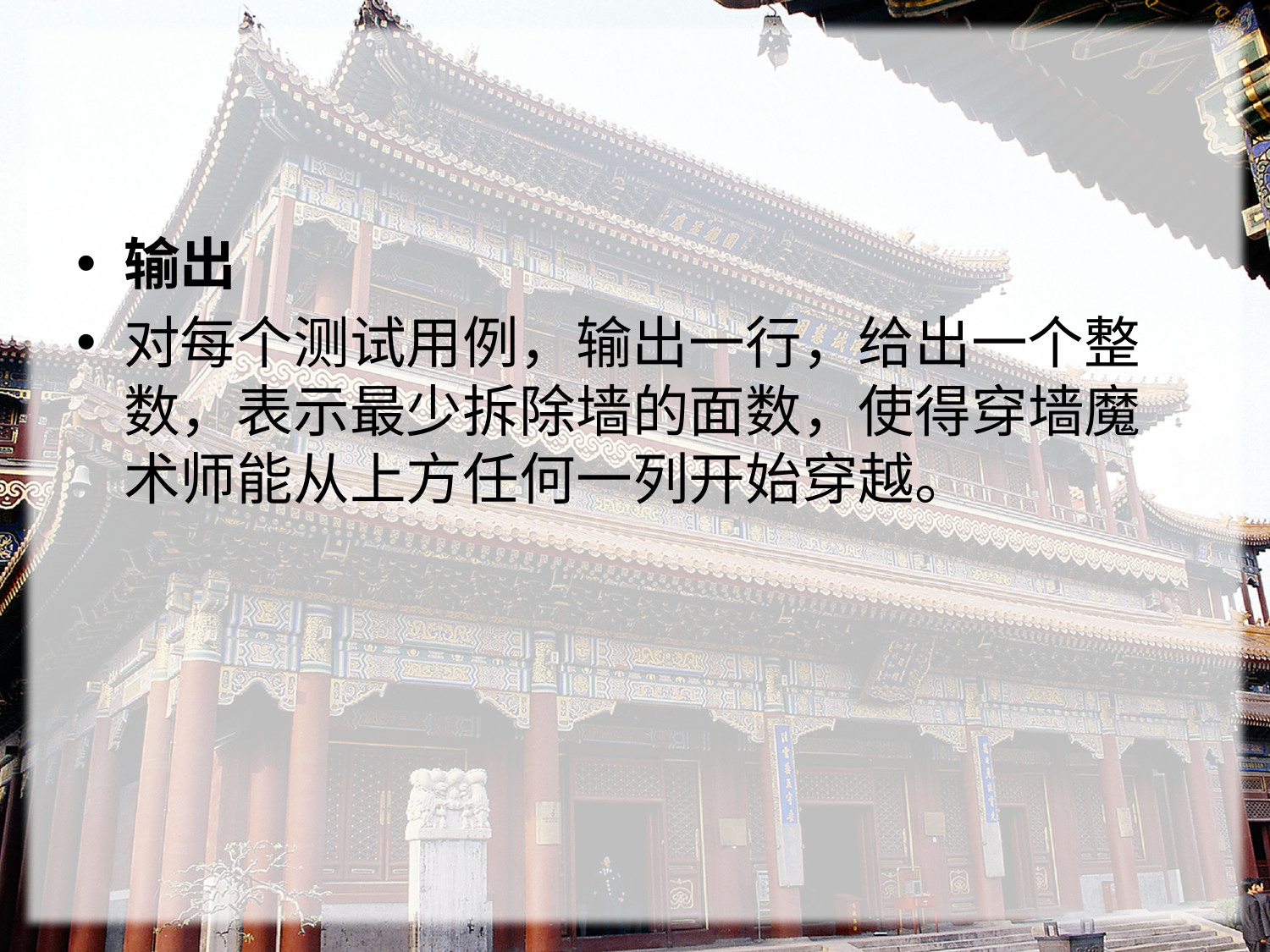

#
输出
对每个测试用例，输出一行，给出一个整数，表示最少拆除墙的面数，使得穿墙魔术师能从上方任何一列开始穿越。